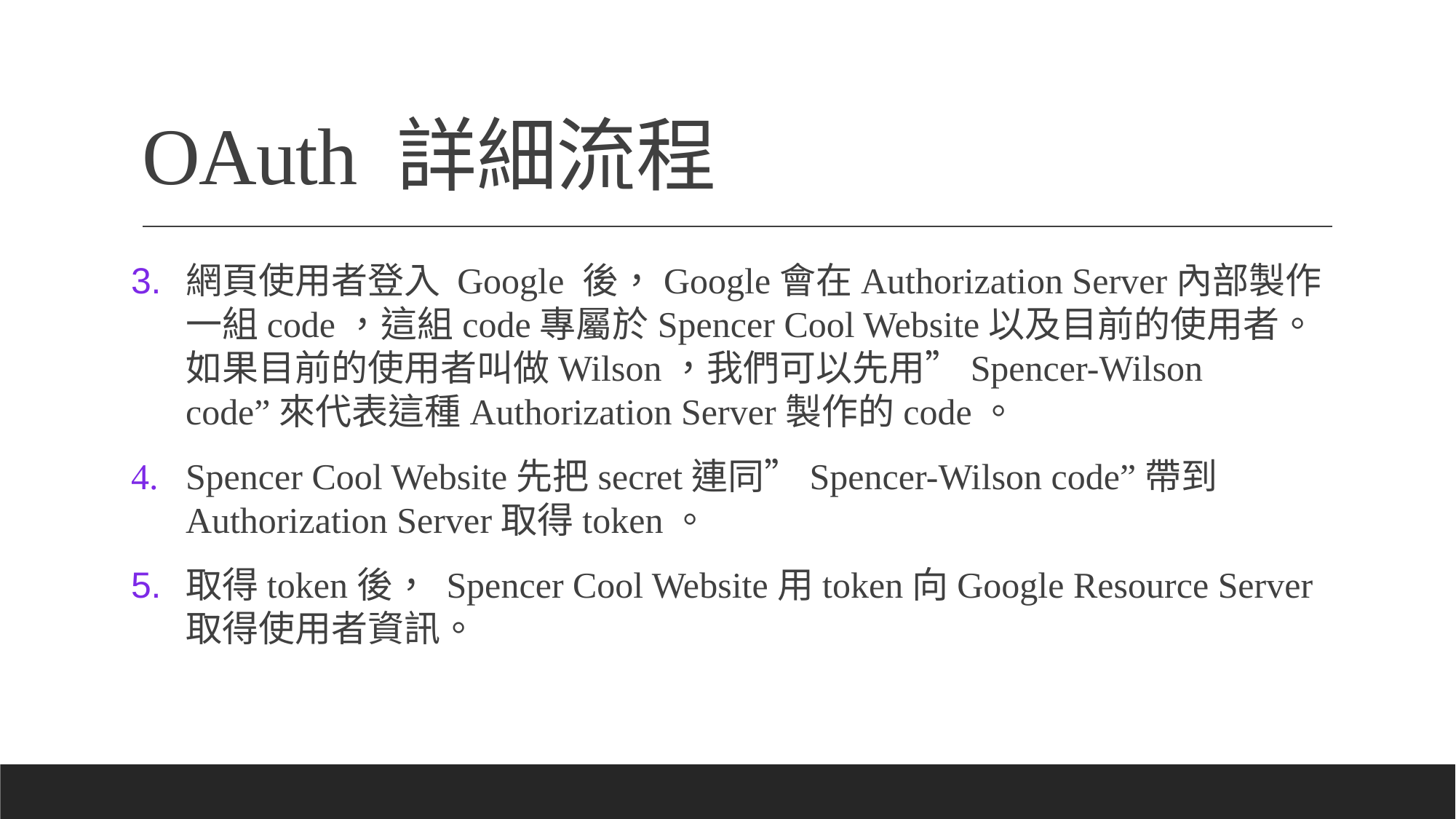

# OAuth 詳細流程
網頁使用者登入 Google 後，Google會在Authorization Server內部製作一組code，這組code專屬於Spencer Cool Website以及目前的使用者。如果目前的使用者叫做Wilson，我們可以先用”Spencer-Wilson code”來代表這種Authorization Server製作的code。
Spencer Cool Website先把secret連同”Spencer-Wilson code”帶到Authorization Server取得token。
取得token後， Spencer Cool Website用token向Google Resource Server取得使用者資訊。